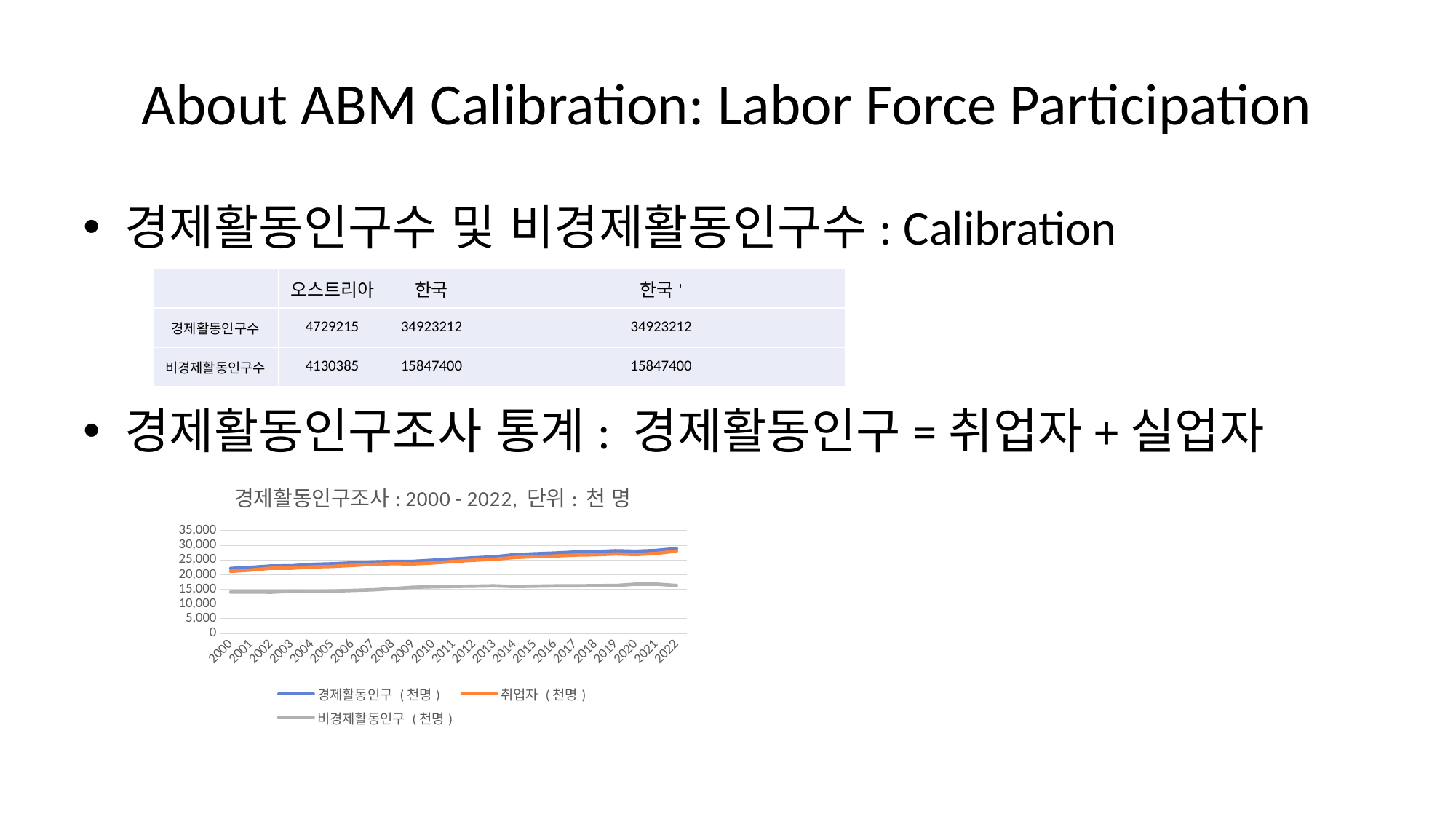

# About ABM Calibration: Labor Force Participation
경제활동인구수 및 비경제활동인구수: Calibration

경제활동인구조사 통계: 경제활동인구=취업자+실업자

|  | 오스트리아 | 한국 | 한국' |
| --- | --- | --- | --- |
| 경제활동인구수 | 4729215 | 34923212 | 34923212 |
| 비경제활동인구수 | 4130385 | 15847400 | 15847400 |

### Chart: 경제활동인구조사: 2000 - 2022, 단위: 천 명

| Category | 경제활동인구 (천명) | 취업자 (천명) | 비경제활동인구 (천명) |
|---|---|---|---|
| 2000 | 22151.0 | 21173.0 | 14041.0 |
| 2001 | 22511.0 | 21614.0 | 14097.0 |
| 2002 | 22982.0 | 22232.0 | 14032.0 |
| 2003 | 23043.0 | 22222.0 | 14368.0 |
| 2004 | 23544.0 | 22682.0 | 14228.0 |
| 2005 | 23718.0 | 22831.0 | 14401.0 |
| 2006 | 24024.0 | 23188.0 | 14608.0 |
| 2007 | 24351.0 | 23561.0 | 14829.0 |
| 2008 | 24551.0 | 23775.0 | 15225.0 |
| 2009 | 24582.0 | 23688.0 | 15719.0 |
| 2010 | 24956.0 | 24033.0 | 15868.0 |
| 2011 | 25389.0 | 24527.0 | 15998.0 |
| 2012 | 25781.0 | 24955.0 | 16076.0 |
| 2013 | 26108.0 | 25299.0 | 16196.0 |
| 2014 | 26836.0 | 25897.0 | 15959.0 |
| 2015 | 27153.0 | 26178.0 | 16086.0 |
| 2016 | 27418.0 | 26409.0 | 16187.0 |
| 2017 | 27748.0 | 26725.0 | 16183.0 |
| 2018 | 27895.0 | 26822.0 | 16287.0 |
| 2019 | 28186.0 | 27123.0 | 16318.0 |
| 2020 | 28012.0 | 26904.0 | 16773.0 |
| 2021 | 28310.0 | 27273.0 | 16770.0 |
| 2022 | 28922.0 | 28089.0 | 16339.0 |